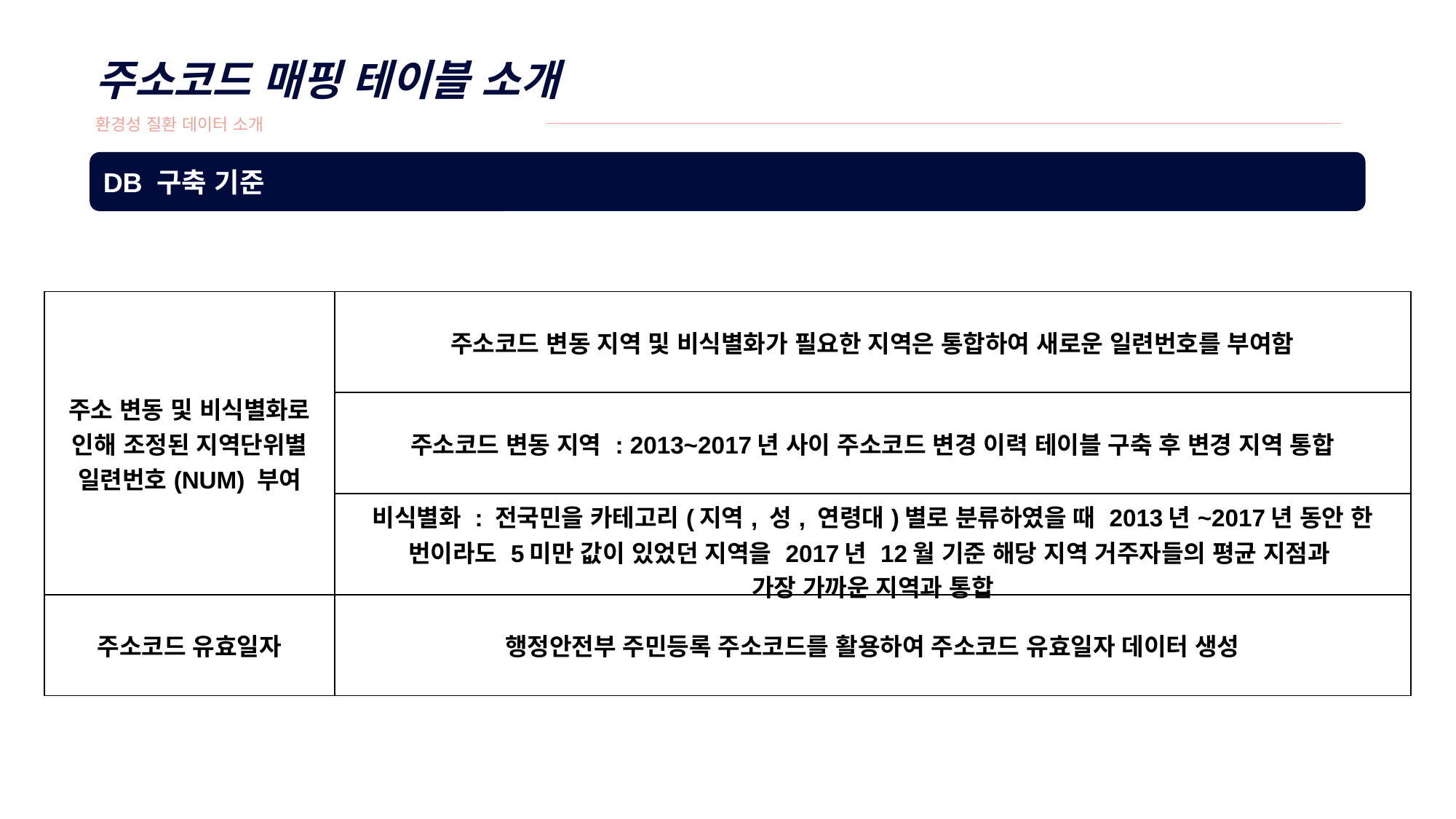

주소코드 매핑 테이블 소개
환경성 질환 데이터 소개
DB 구축 기준
| 주소 변동 및 비식별화로 인해 조정된 지역단위별 일련번호(NUM) 부여 | 주소코드 변동 지역 및 비식별화가 필요한 지역은 통합하여 새로운 일련번호를 부여함 |
| --- | --- |
|  | 주소코드 변동 지역 : 2013~2017년 사이 주소코드 변경 이력 테이블 구축 후 변경 지역 통합 |
|  | 비식별화 : 전국민을 카테고리(지역, 성, 연령대)별로 분류하였을 때 2013년~2017년 동안 한 번이라도 5미만 값이 있었던 지역을 2017년 12월 기준 해당 지역 거주자들의 평균 지점과 가장 가까운 지역과 통합 |
| 주소코드 유효일자 | 행정안전부 주민등록 주소코드를 활용하여 주소코드 유효일자 데이터 생성 |